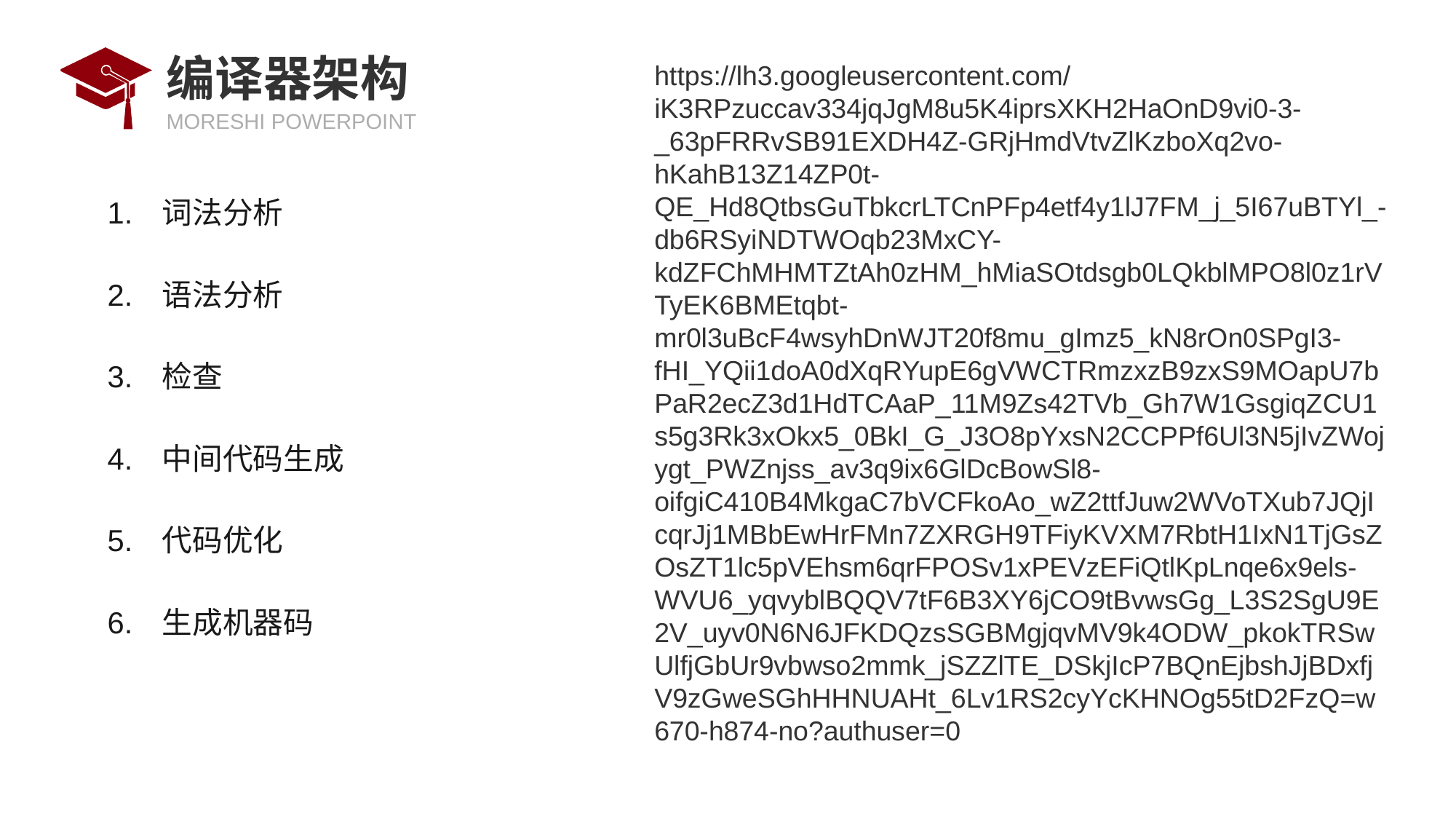

# 编译器架构
https://lh3.googleusercontent.com/iK3RPzuccav334jqJgM8u5K4iprsXKH2HaOnD9vi0-3-_63pFRRvSB91EXDH4Z-GRjHmdVtvZlKzboXq2vo-hKahB13Z14ZP0t-QE_Hd8QtbsGuTbkcrLTCnPFp4etf4y1lJ7FM_j_5I67uBTYl_-db6RSyiNDTWOqb23MxCY-kdZFChMHMTZtAh0zHM_hMiaSOtdsgb0LQkblMPO8l0z1rVTyEK6BMEtqbt-mr0l3uBcF4wsyhDnWJT20f8mu_gImz5_kN8rOn0SPgI3-fHI_YQii1doA0dXqRYupE6gVWCTRmzxzB9zxS9MOapU7bPaR2ecZ3d1HdTCAaP_11M9Zs42TVb_Gh7W1GsgiqZCU1s5g3Rk3xOkx5_0BkI_G_J3O8pYxsN2CCPPf6Ul3N5jIvZWojygt_PWZnjss_av3q9ix6GlDcBowSl8-oifgiC410B4MkgaC7bVCFkoAo_wZ2ttfJuw2WVoTXub7JQjIcqrJj1MBbEwHrFMn7ZXRGH9TFiyKVXM7RbtH1IxN1TjGsZOsZT1lc5pVEhsm6qrFPOSv1xPEVzEFiQtlKpLnqe6x9els-WVU6_yqvyblBQQV7tF6B3XY6jCO9tBvwsGg_L3S2SgU9E2V_uyv0N6N6JFKDQzsSGBMgjqvMV9k4ODW_pkokTRSwUlfjGbUr9vbwso2mmk_jSZZlTE_DSkjIcP7BQnEjbshJjBDxfjV9zGweSGhHHNUAHt_6Lv1RS2cyYcKHNOg55tD2FzQ=w670-h874-no?authuser=0
词法分析
语法分析
检查
中间代码生成
代码优化
生成机器码